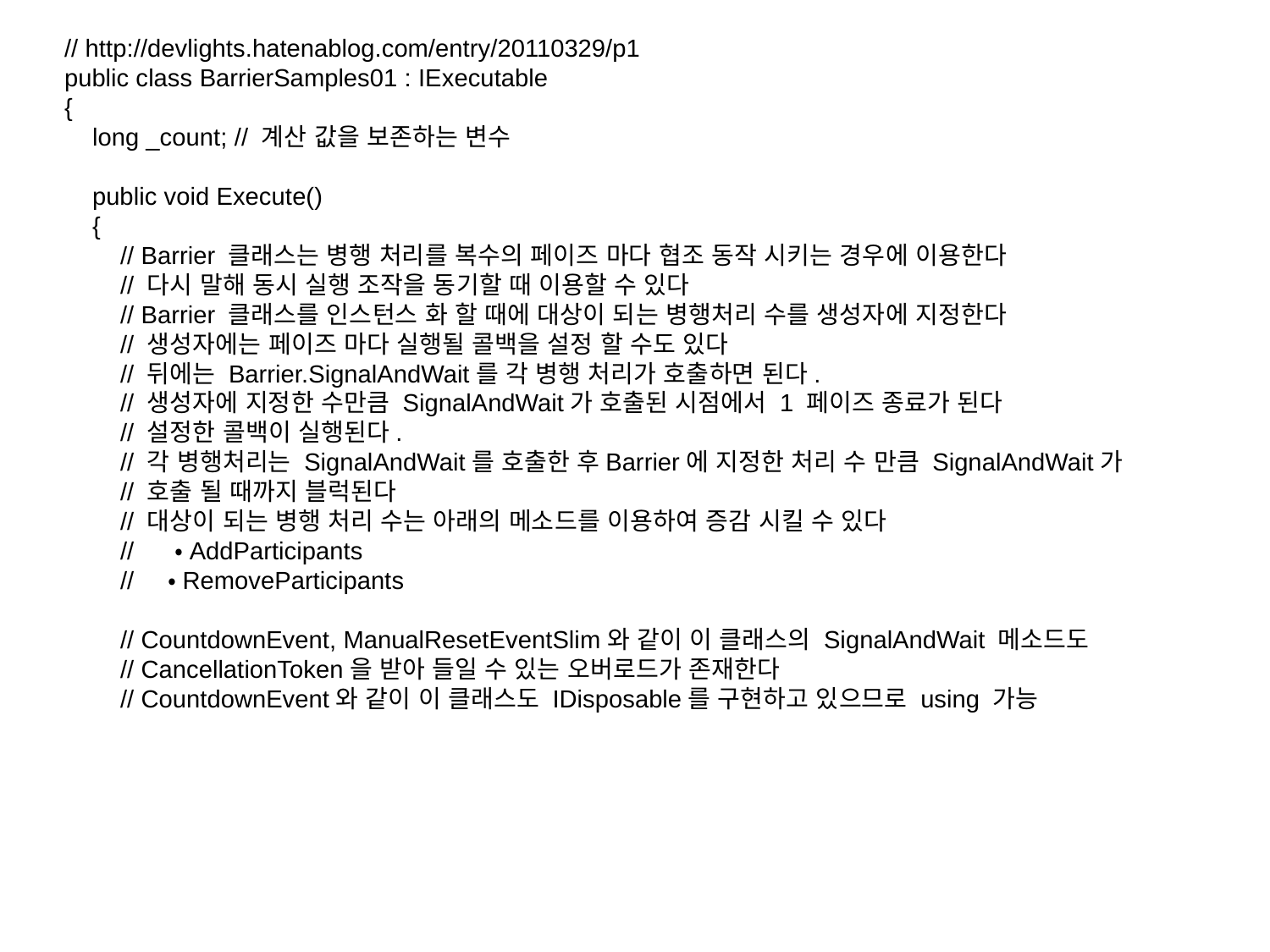

// http://devlights.hatenablog.com/entry/20110329/p1
public class BarrierSamples01 : IExecutable
{
    long _count; // 계산 값을 보존하는 변수

    public void Execute()
    {
        // Barrier 클래스는 병행 처리를 복수의 페이즈 마다 협조 동작 시키는 경우에 이용한다
        // 다시 말해 동시 실행 조작을 동기할 때 이용할 수 있다
        // Barrier 클래스를 인스턴스 화 할 때에 대상이 되는 병행처리 수를 생성자에 지정한다
        // 생성자에는 페이즈 마다 실행될 콜백을 설정 할 수도 있다
        // 뒤에는 Barrier.SignalAndWait를 각 병행 처리가 호출하면 된다.
        // 생성자에 지정한 수만큼 SignalAndWait가 호출된 시점에서 1 페이즈 종료가 된다
        // 설정한 콜백이 실행된다.
        // 각 병행처리는 SignalAndWait를 호출한 후Barrier에 지정한 처리 수 만큼 SignalAndWait가
        // 호출 될 때까지 블럭된다
        // 대상이 되는 병행 처리 수는 아래의 메소드를 이용하여 증감 시킬 수 있다
        //     ・AddParticipants
        //    ・RemoveParticipants

        // CountdownEvent, ManualResetEventSlim와 같이 이 클래스의 SignalAndWait 메소드도
        // CancellationToken을 받아 들일 수 있는 오버로드가 존재한다
        // CountdownEvent와 같이 이 클래스도 IDisposable를 구현하고 있으므로 using 가능